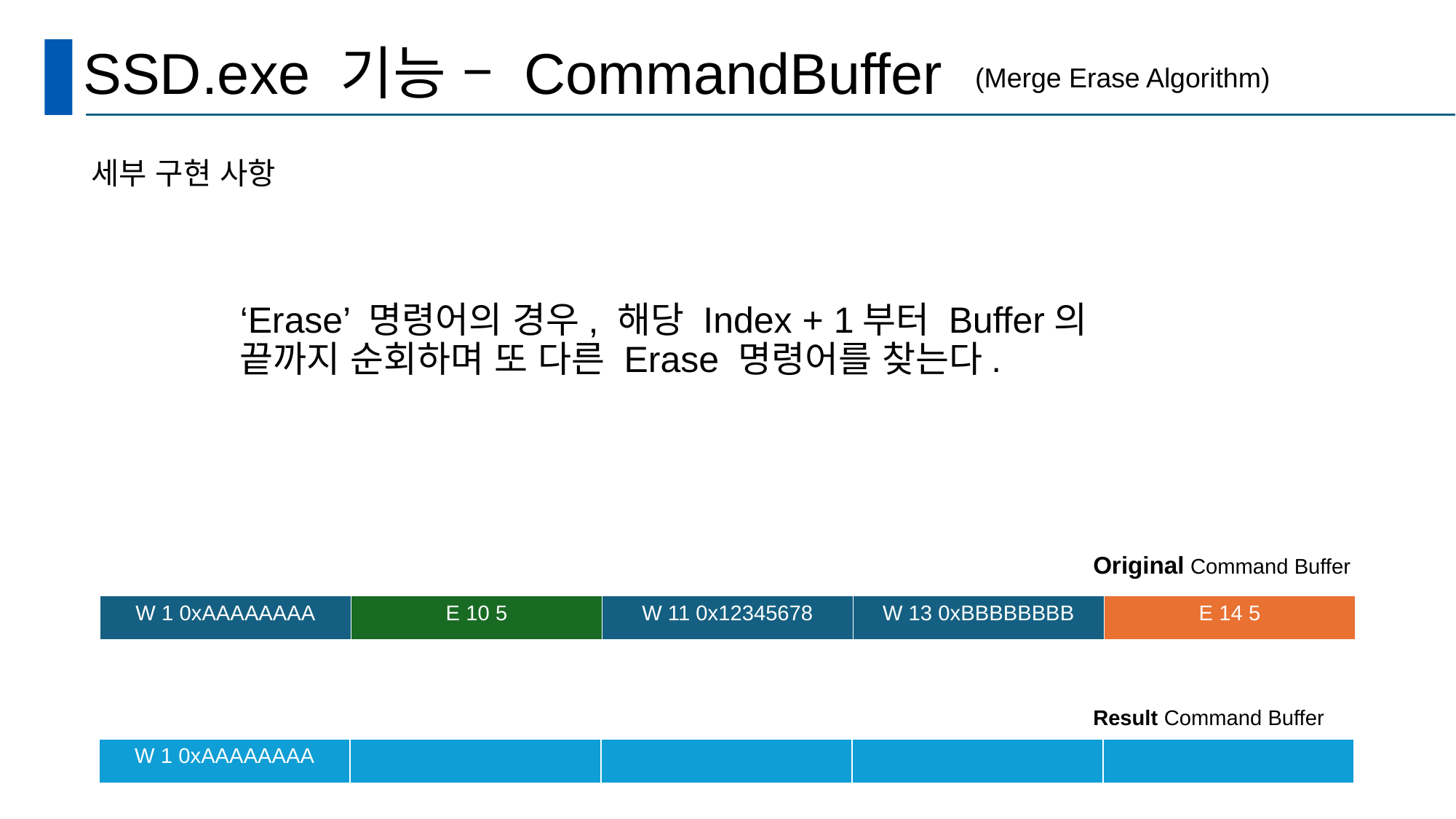

# SSD.exe 기능 – CommandBuffer
(Merge Erase Algorithm)
세부 구현 사항

‘Erase’ 명령어의 경우, 해당 Index + 1부터 Buffer의 끝까지 순회하며 또 다른 Erase 명령어를 찾는다.

Original Command Buffer
| W 1 0xAAAAAAAA | E 10 5 | W 11 0x12345678 | W 13 0xBBBBBBBB | E 14 5 |
| --- | --- | --- | --- | --- |
Result Command Buffer
| W 1 0xAAAAAAAA |  |  |  |  |
| --- | --- | --- | --- | --- |